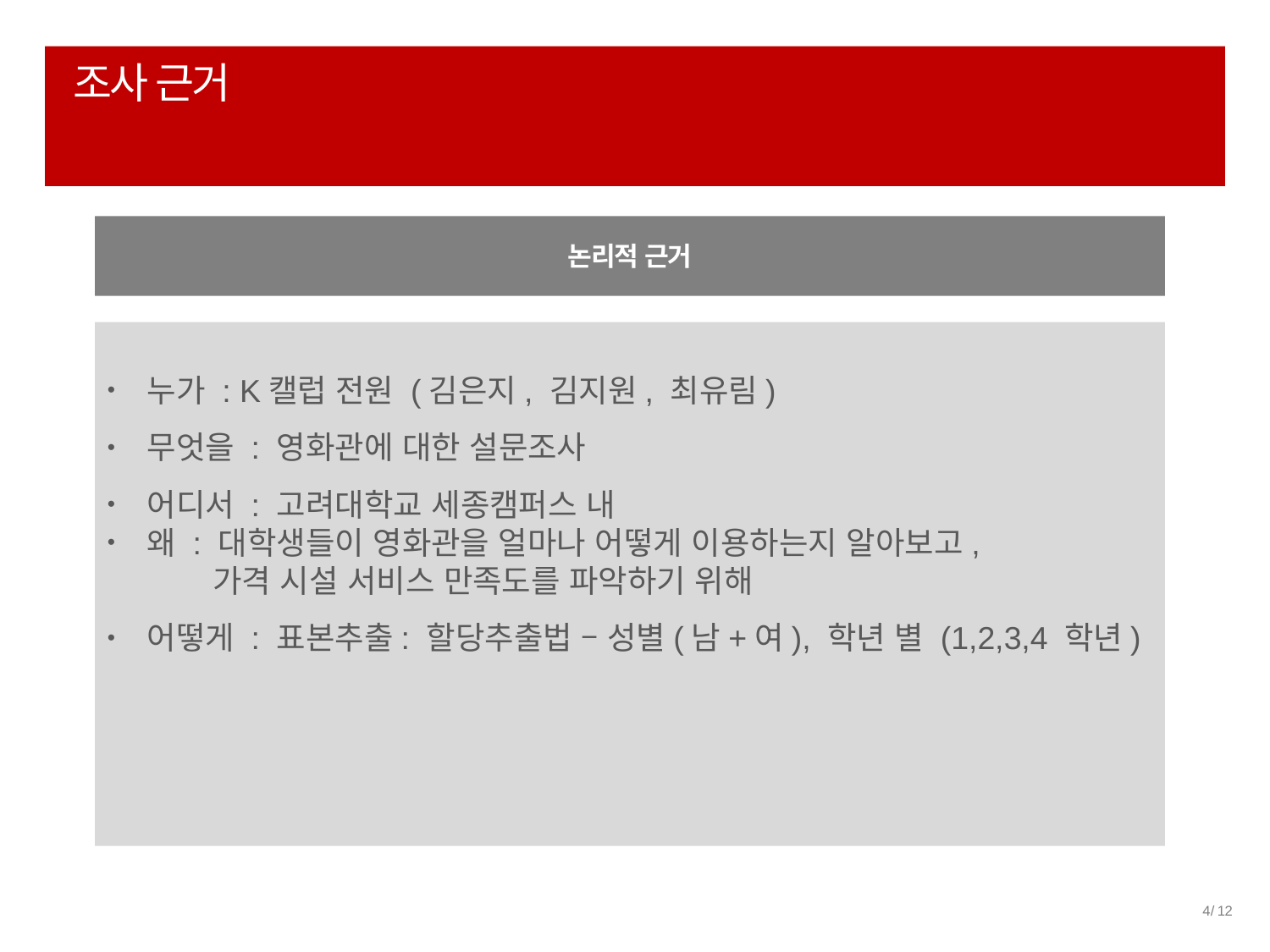

# 조사 근거
논리적 근거

누가 : K캘럽 전원 (김은지, 김지원, 최유림)
무엇을 : 영화관에 대한 설문조사
어디서 : 고려대학교 세종캠퍼스 내
왜 : 대학생들이 영화관을 얼마나 어떻게 이용하는지 알아보고,
           가격 시설 서비스 만족도를 파악하기 위해
어떻게 : 표본추출: 할당추출법 – 성별(남+여), 학년 별 (1,2,3,4 학년)
4/ 12